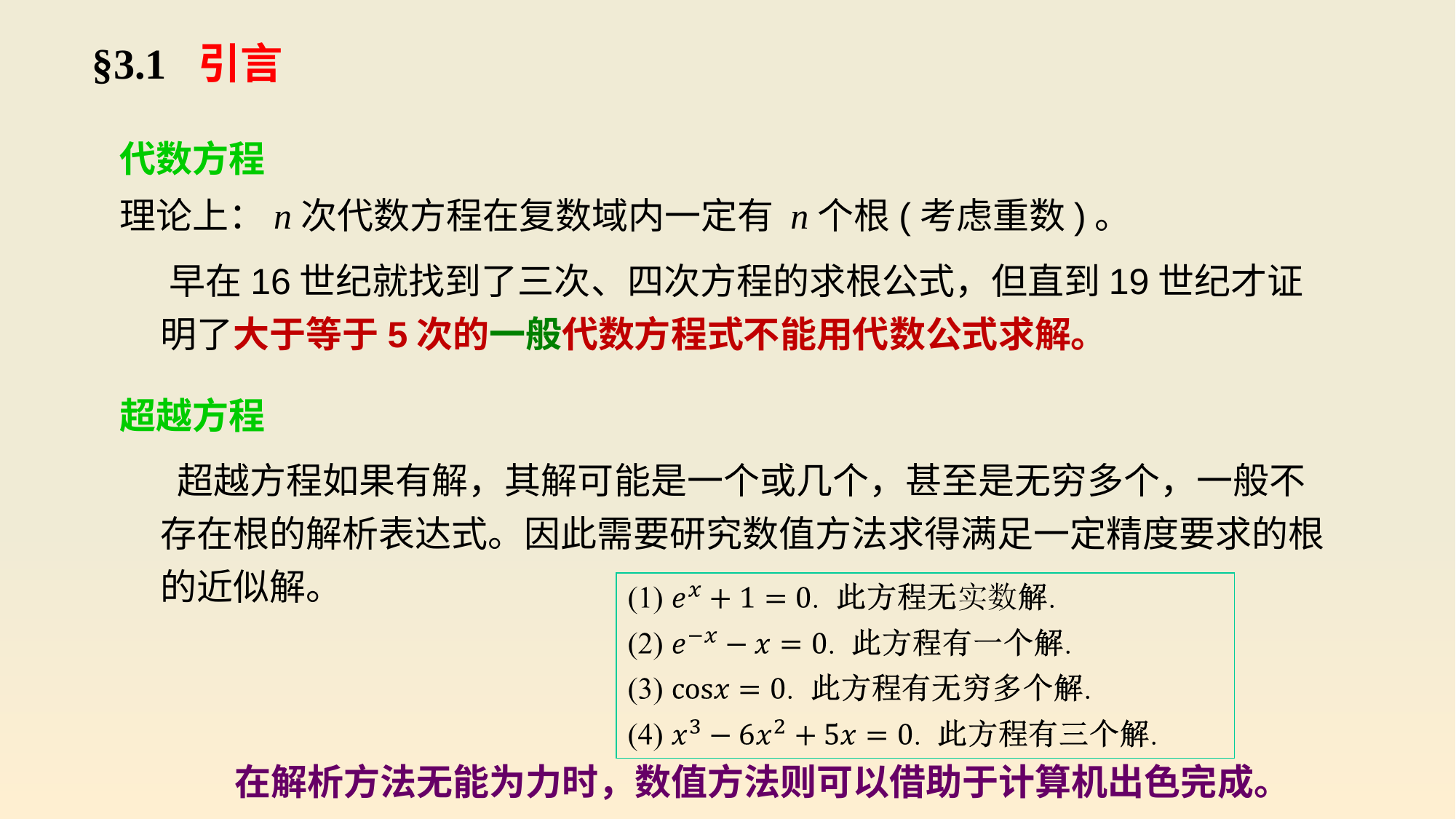

§3.1  引言
代数方程
理论上：n次代数方程在复数域内一定有 n个根(考虑重数)。
     早在16世纪就找到了三次、四次方程的求根公式，但直到19世纪才证明了大于等于5次的一般代数方程式不能用代数公式求解。
超越方程
      超越方程如果有解，其解可能是一个或几个，甚至是无穷多个，一般不存在根的解析表达式。因此需要研究数值方法求得满足一定精度要求的根的近似解。

             在解析方法无能为力时，数值方法则可以借助于计算机出色完成。